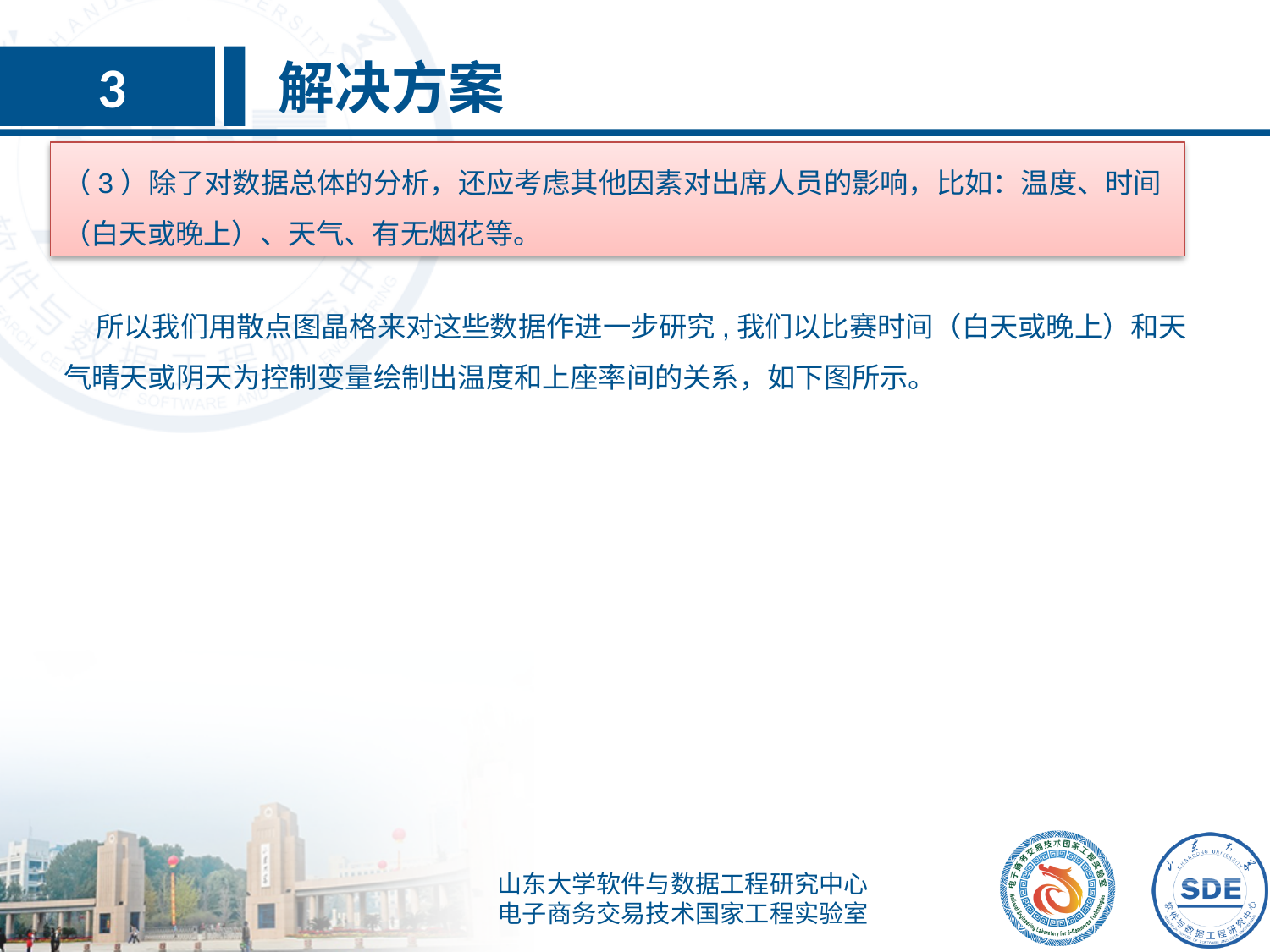

解决方案
3
（3）除了对数据总体的分析，还应考虑其他因素对出席人员的影响，比如：温度、时间（白天或晚上）、天气、有无烟花等。
    所以我们用散点图晶格来对这些数据作进一步研究,我们以比赛时间（白天或晚上）和天气晴天或阴天为控制变量绘制出温度和上座率间的关系，如下图所示。